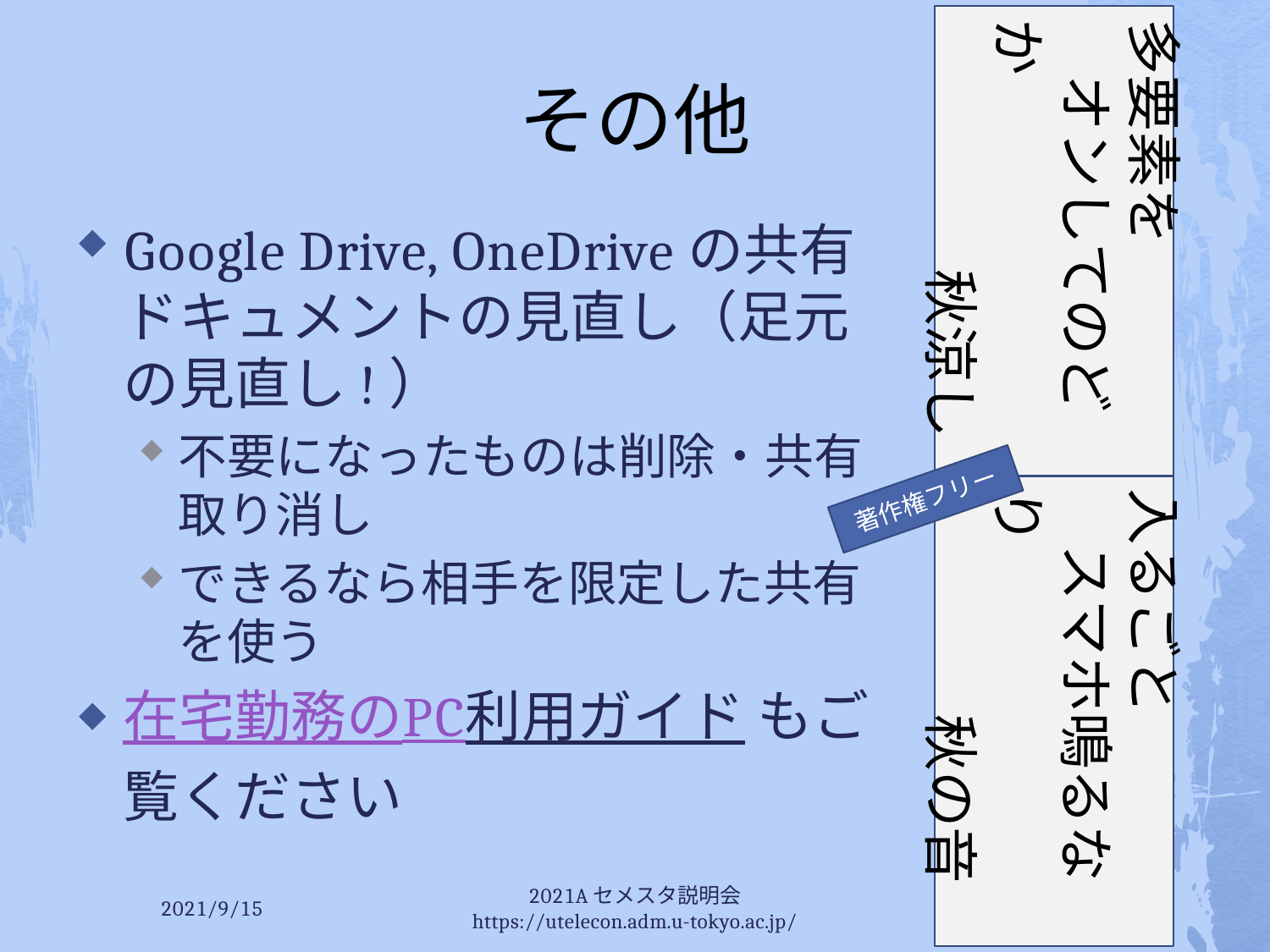

多要素を
　オンしてのどか
　　　　秋涼し
# その他
Google Drive, OneDriveの共有ドキュメントの見直し（足元の見直し!）
不要になったものは削除・共有取り消し
できるなら相手を限定した共有を使う
在宅勤務のPC利用ガイド もご覧ください
著作権フリー
入るごと
　スマホ鳴るなり
　　　　秋の音
2021/9/15
2021Aセメスタ説明会 https://utelecon.adm.u-tokyo.ac.jp/
12